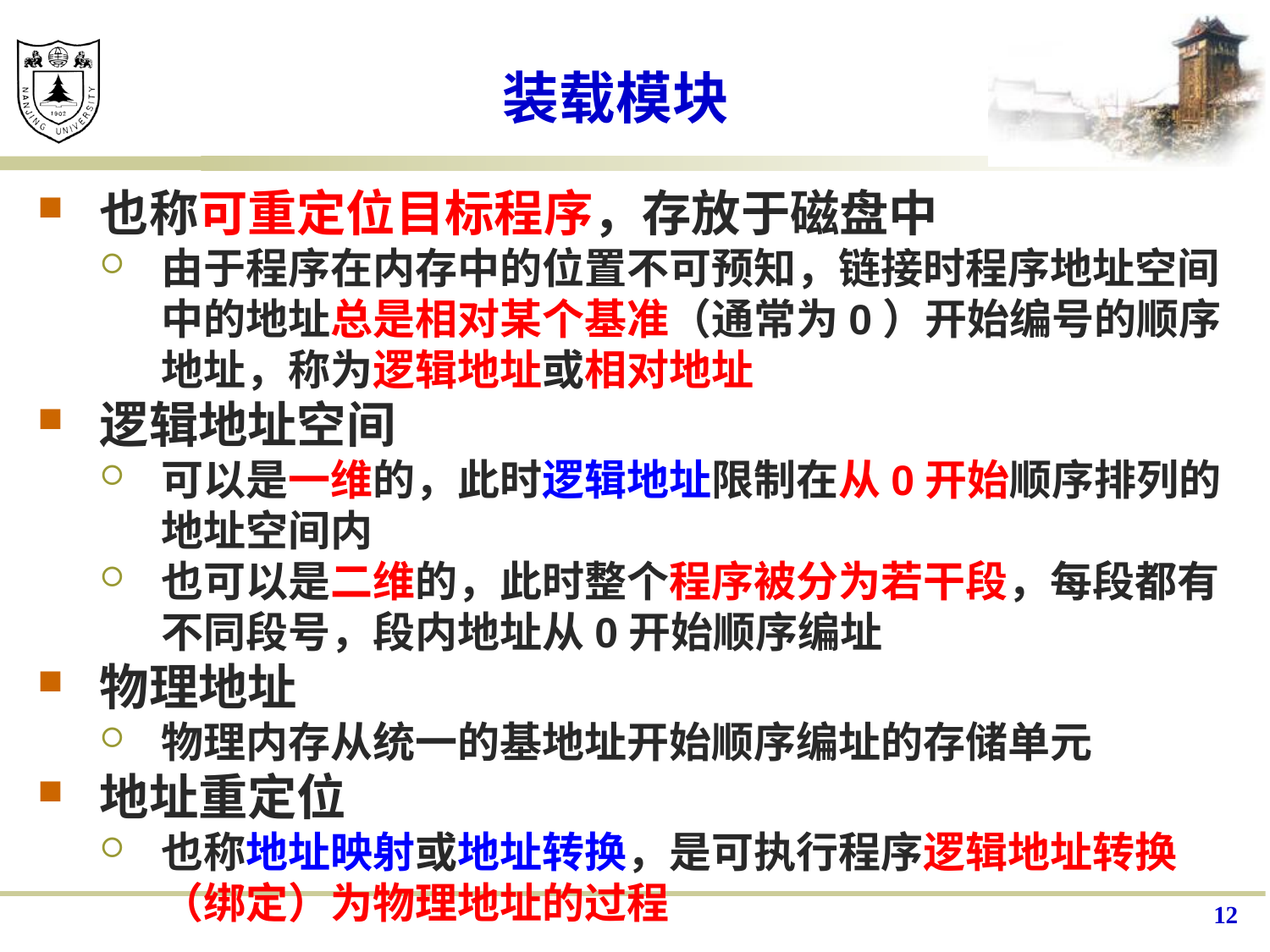

# 装载模块
也称可重定位目标程序，存放于磁盘中
由于程序在内存中的位置不可预知，链接时程序地址空间中的地址总是相对某个基准（通常为0）开始编号的顺序地址，称为逻辑地址或相对地址
逻辑地址空间
可以是一维的，此时逻辑地址限制在从0开始顺序排列的地址空间内
也可以是二维的，此时整个程序被分为若干段，每段都有不同段号，段内地址从0开始顺序编址
物理地址
物理内存从统一的基地址开始顺序编址的存储单元
地址重定位
也称地址映射或地址转换，是可执行程序逻辑地址转换（绑定）为物理地址的过程
12